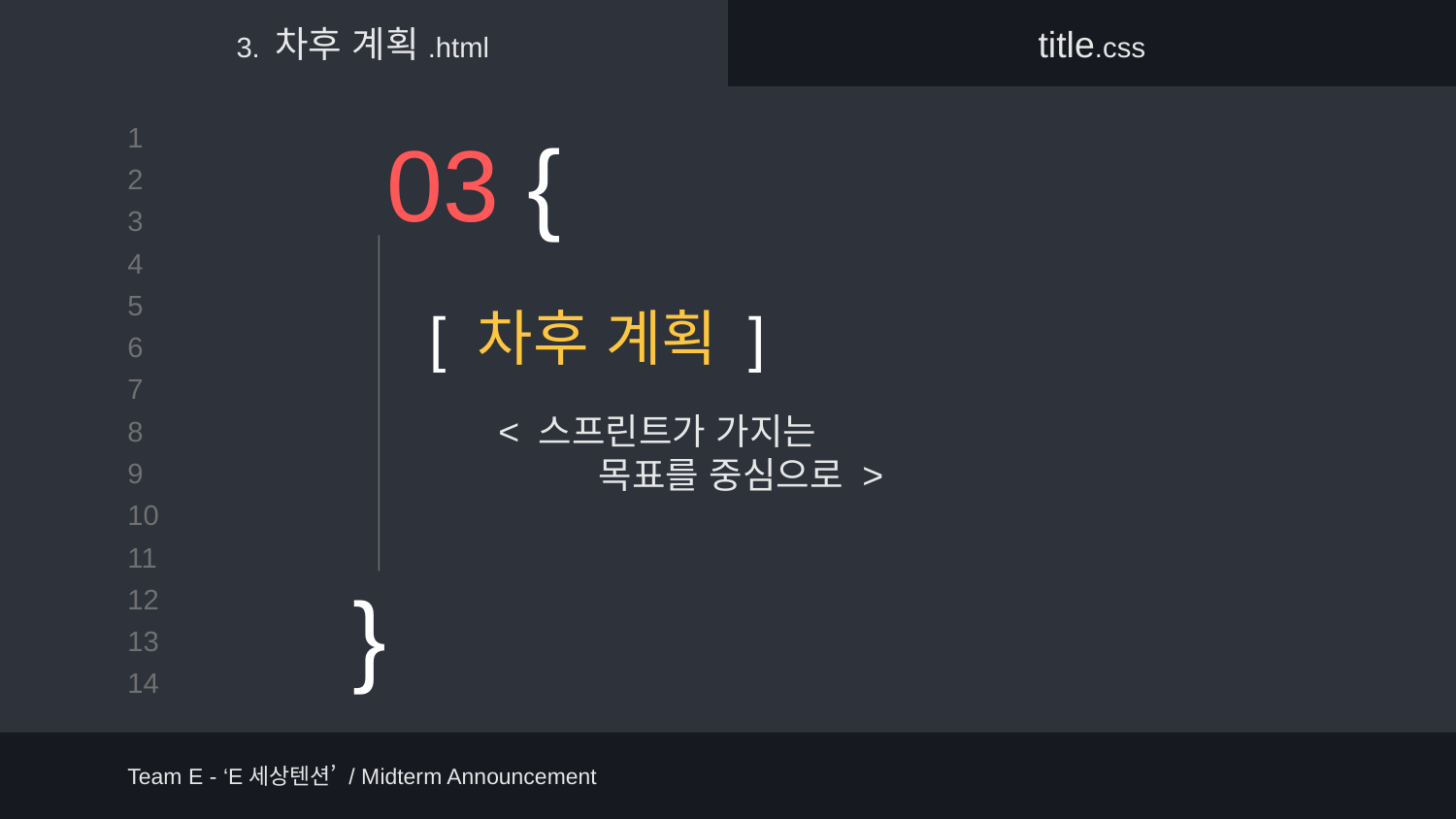

3. 차후 계획.html
title.css
# 03 {
[ 차후 계획 ]
< 스프린트가 가지는
         목표를 중심으로 >
}
Team E - ‘E세상텐션’ / Midterm Announcement